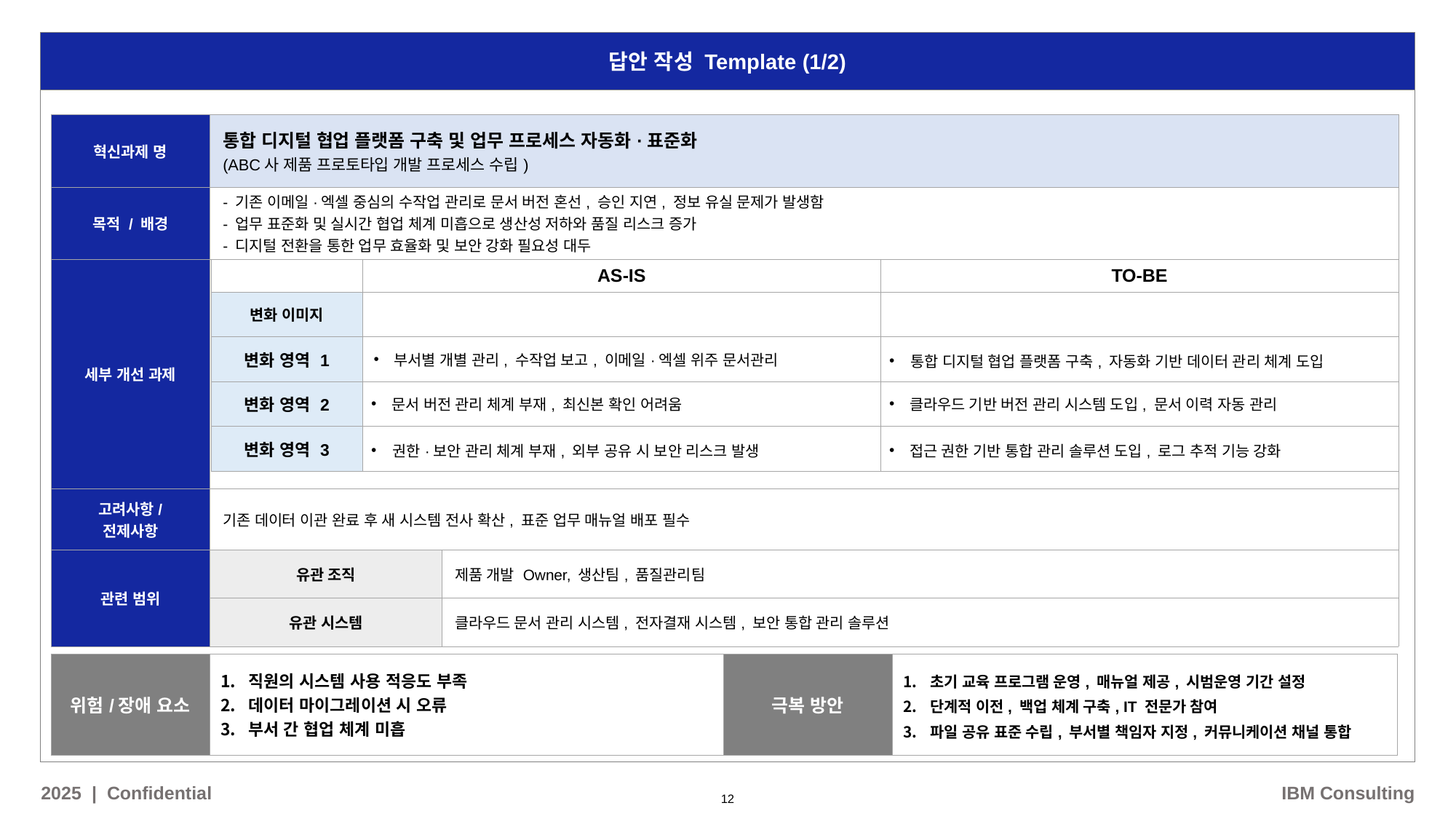

답안 작성 Template (1/2)

| 혁신과제 명 | 통합 디지털 협업 플랫폼 구축 및 업무 프로세스 자동화·표준화 (ABC사 제품 프로토타입 개발 프로세스 수립) |  |
| --- | --- | --- |
| 목적 / 배경 | - 기존 이메일·엑셀 중심의 수작업 관리로 문서 버전 혼선, 승인 지연, 정보 유실 문제가 발생함 - 업무 표준화 및 실시간 협업 체계 미흡으로 생산성 저하와 품질 리스크 증가 - 디지털 전환을 통한 업무 효율화 및 보안 강화 필요성 대두 |  |
| 세부 개선 과제 |  |  |
| 고려사항/ 전제사항 | 기존 데이터 이관 완료 후 새 시스템 전사 확산, 표준 업무 매뉴얼 배포 필수 |  |
| 관련 범위 | 유관 조직 | 제품 개발 Owner, 생산팀, 품질관리팀 |
|  | 유관 시스템 | 클라우드 문서 관리 시스템, 전자결재 시스템, 보안 통합 관리 솔루션 |
|  | AS-IS | TO-BE |
| --- | --- | --- |
| 변화 이미지 |  |  |
| 변화 영역 1 | 부서별 개별 관리, 수작업 보고, 이메일·엑셀 위주 문서관리 | 통합 디지털 협업 플랫폼 구축, 자동화 기반 데이터 관리 체계 도입 |
| 변화 영역 2 | 문서 버전 관리 체계 부재, 최신본 확인 어려움 | 클라우드 기반 버전 관리 시스템 도입, 문서 이력 자동 관리 |
| 변화 영역 3 | 권한·보안 관리 체계 부재, 외부 공유 시 보안 리스크 발생 | 접근 권한 기반 통합 관리 솔루션 도입, 로그 추적 기능 강화 |
| 위험/장애 요소 | 직원의 시스템 사용 적응도 부족 데이터 마이그레이션 시 오류 부서 간 협업 체계 미흡 | 극복 방안 | 초기 교육 프로그램 운영, 매뉴얼 제공, 시범운영 기간 설정 단계적 이전, 백업 체계 구축, IT 전문가 참여 파일 공유 표준 수립, 부서별 책임자 지정, 커뮤니케이션 채널 통합 |
| --- | --- | --- | --- |